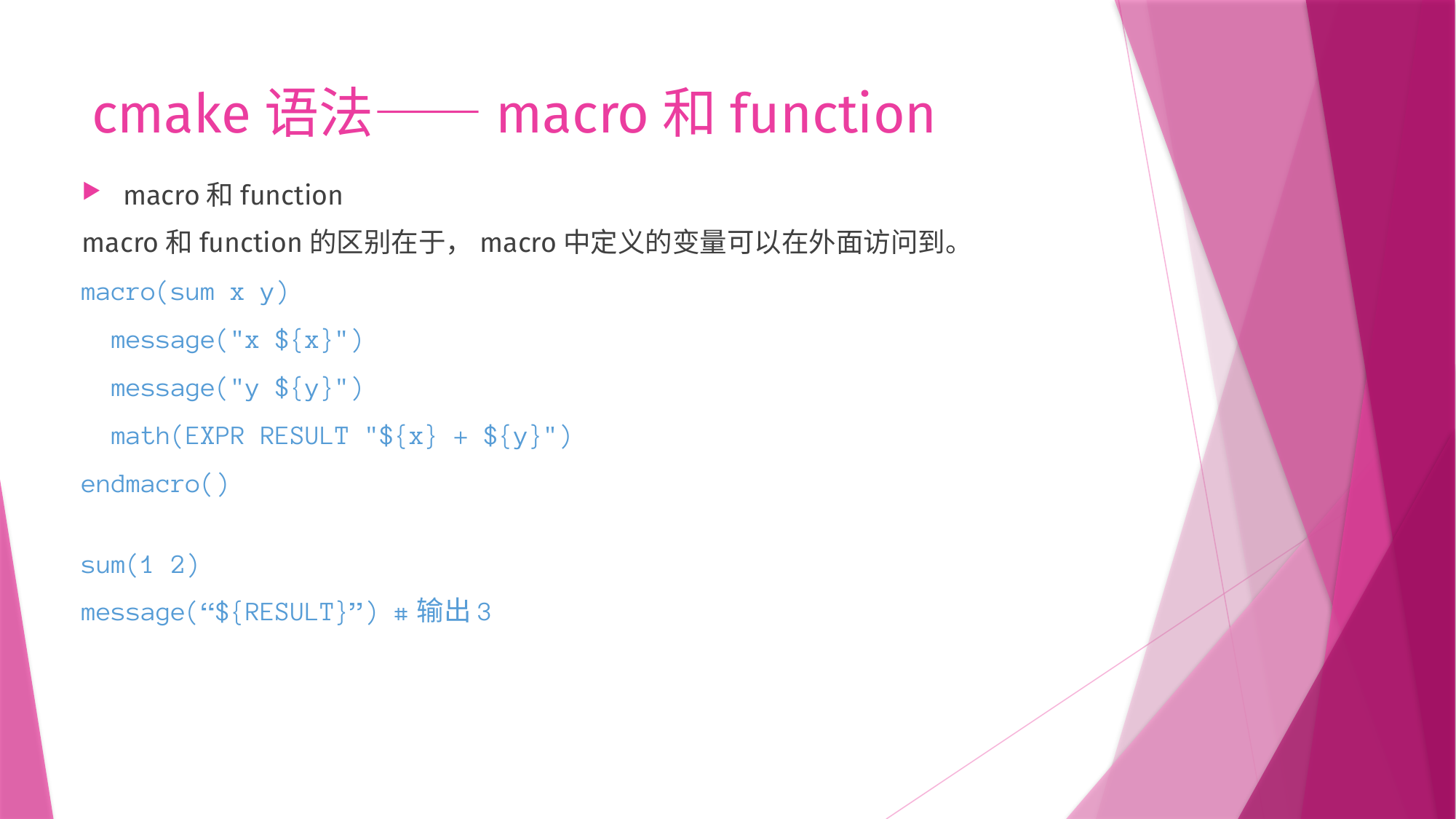

# cmake语法——macro和function
macro和function
macro和function的区别在于，macro中定义的变量可以在外面访问到。
macro(sum x y)
  message("x ${x}")
  message("y ${y}")
  math(EXPR RESULT "${x} + ${y}")
endmacro()
sum(1 2)
message(“${RESULT}”) #输出3